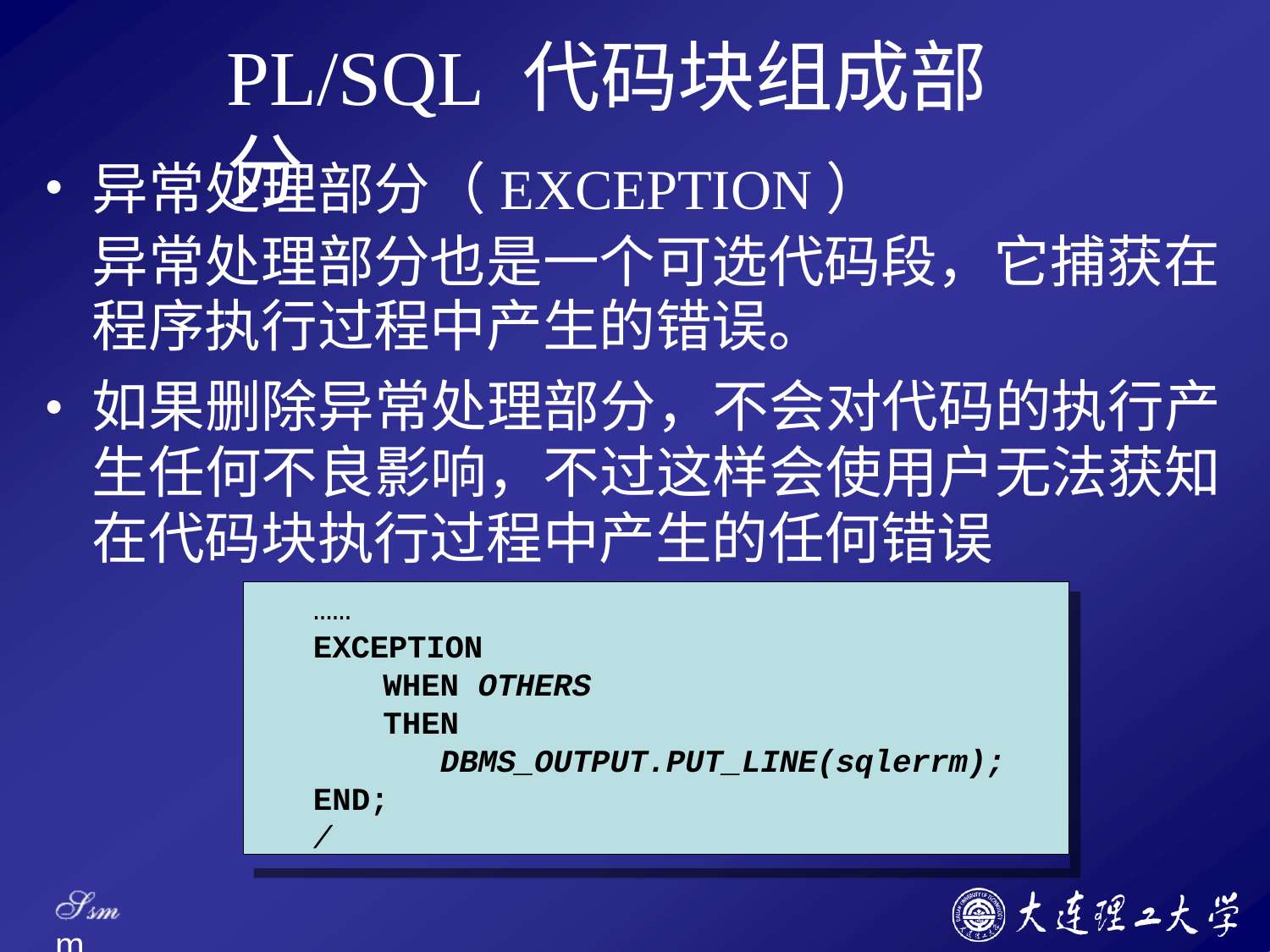

# PL/SQL 代码块组成部分
异常处理部分（EXCEPTION）
异常处理部分也是一个可选代码段，它捕获在 程序执行过程中产生的错误。
如果删除异常处理部分，不会对代码的执行产 生任何不良影响，不过这样会使用户无法获知 在代码块执行过程中产生的任何错误
……
EXCEPTION
WHEN OTHERS
THEN
DBMS_OUTPUT.PUT_LINE(sqlerrm);
END;
/

Ssm